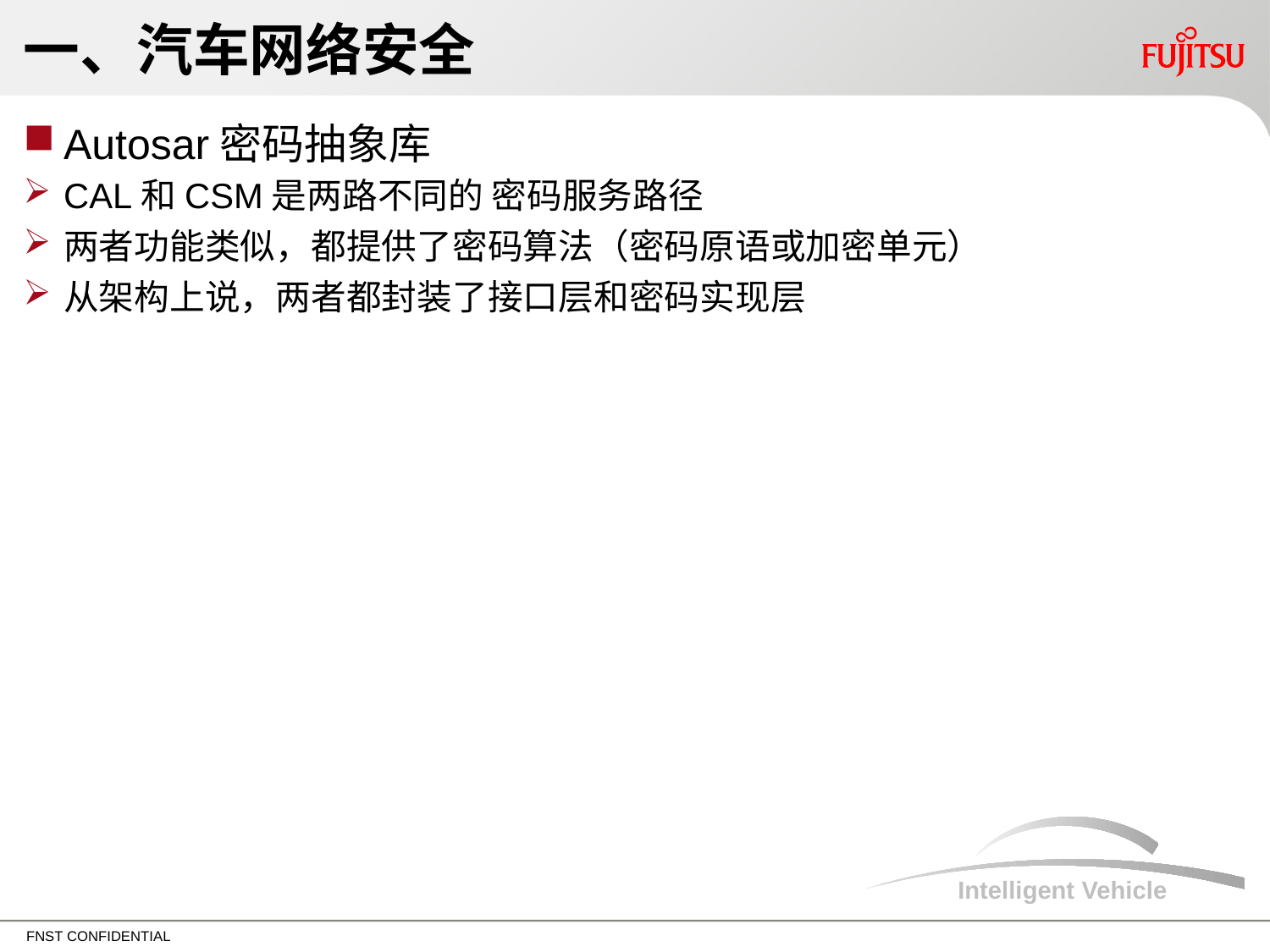

# 一、汽车网络安全
Autosar密码抽象库
CAL和CSM是两路不同的 密码服务路径
两者功能类似，都提供了密码算法（密码原语或加密单元）
从架构上说，两者都封装了接口层和密码实现层